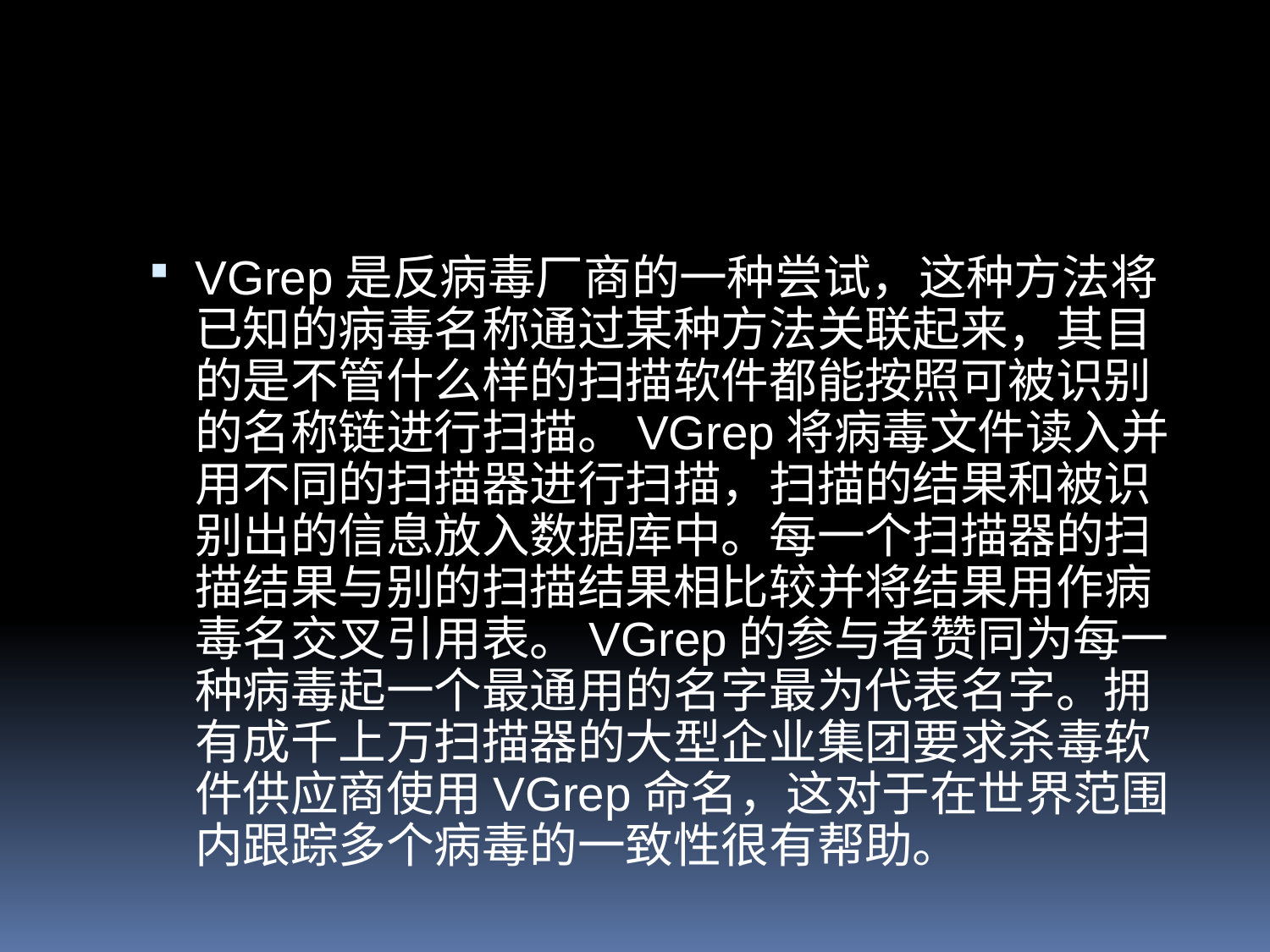

#
VGrep是反病毒厂商的一种尝试，这种方法将已知的病毒名称通过某种方法关联起来，其目的是不管什么样的扫描软件都能按照可被识别的名称链进行扫描。VGrep将病毒文件读入并用不同的扫描器进行扫描，扫描的结果和被识别出的信息放入数据库中。每一个扫描器的扫描结果与别的扫描结果相比较并将结果用作病毒名交叉引用表。VGrep的参与者赞同为每一种病毒起一个最通用的名字最为代表名字。拥有成千上万扫描器的大型企业集团要求杀毒软件供应商使用VGrep命名，这对于在世界范围内跟踪多个病毒的一致性很有帮助。